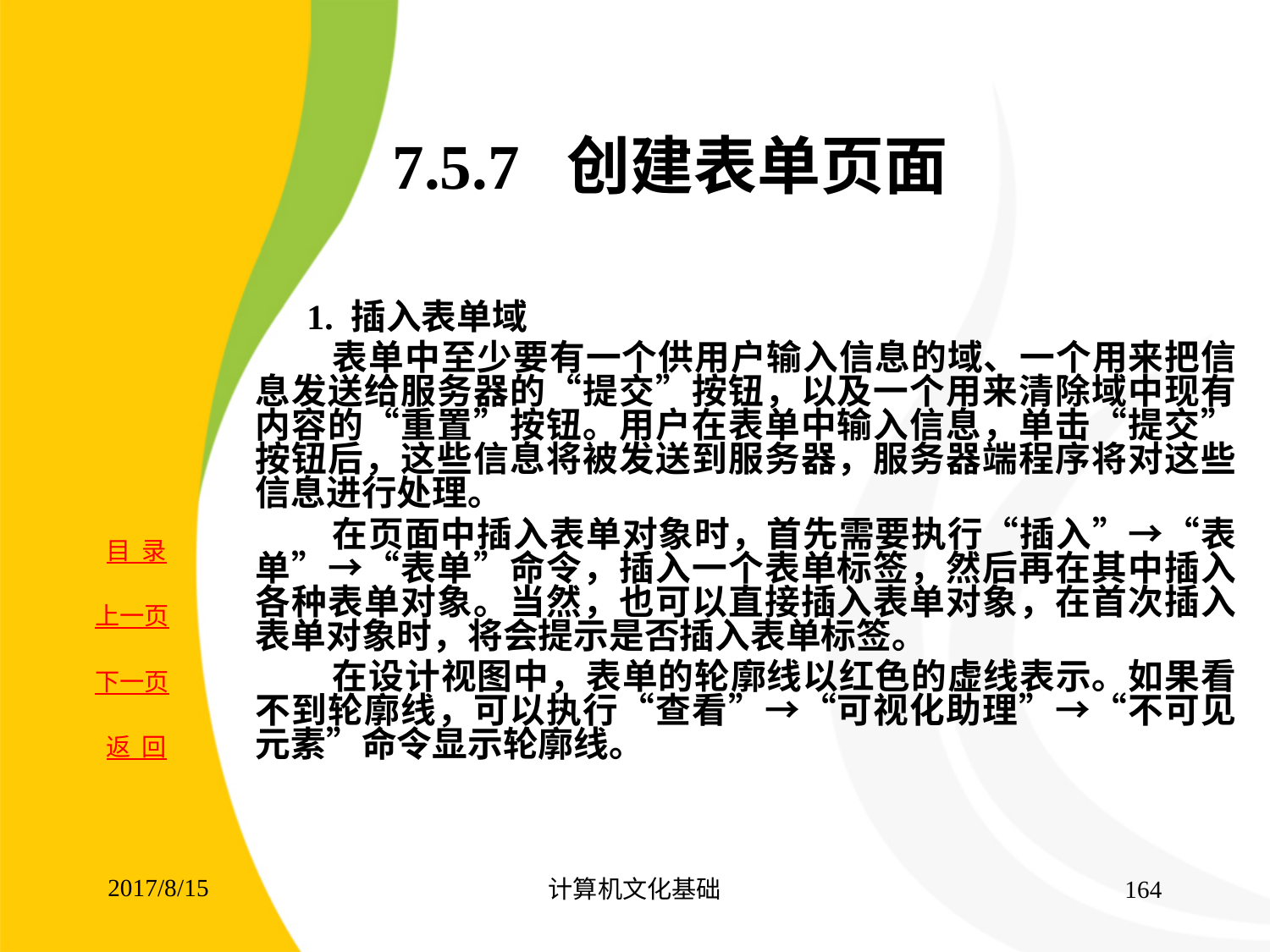

# 7.5.7  创建表单页面
            1. 插入表单域
             表单中至少要有一个供用户输入信息的域、一个用来把信息发送给服务器的“提交”按钮，以及一个用来清除域中现有内容的“重置”按钮。用户在表单中输入信息，单击“提交”按钮后，这些信息将被发送到服务器，服务器端程序将对这些信息进行处理。
             在页面中插入表单对象时，首先需要执行“插入”→“表单”→“表单”命令，插入一个表单标签，然后再在其中插入各种表单对象。当然，也可以直接插入表单对象，在首次插入表单对象时，将会提示是否插入表单标签。
             在设计视图中，表单的轮廓线以红色的虚线表示。如果看不到轮廓线，可以执行“查看”→“可视化助理”→“不可见元素”命令显示轮廓线。
2017/8/15
计算机文化基础
164